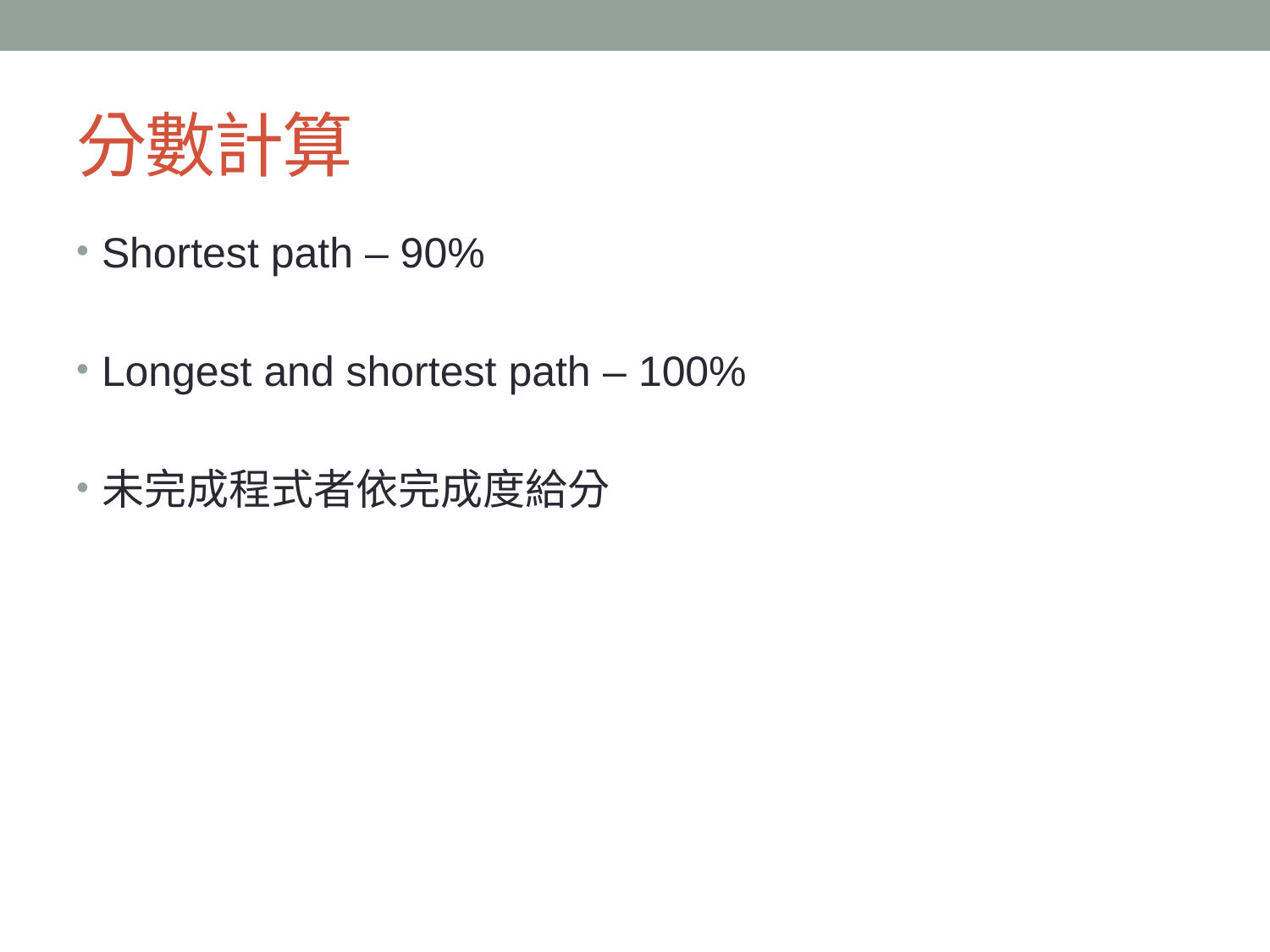

# 分數計算
Shortest path – 90%

Longest and shortest path – 100%

未完成程式者依完成度給分